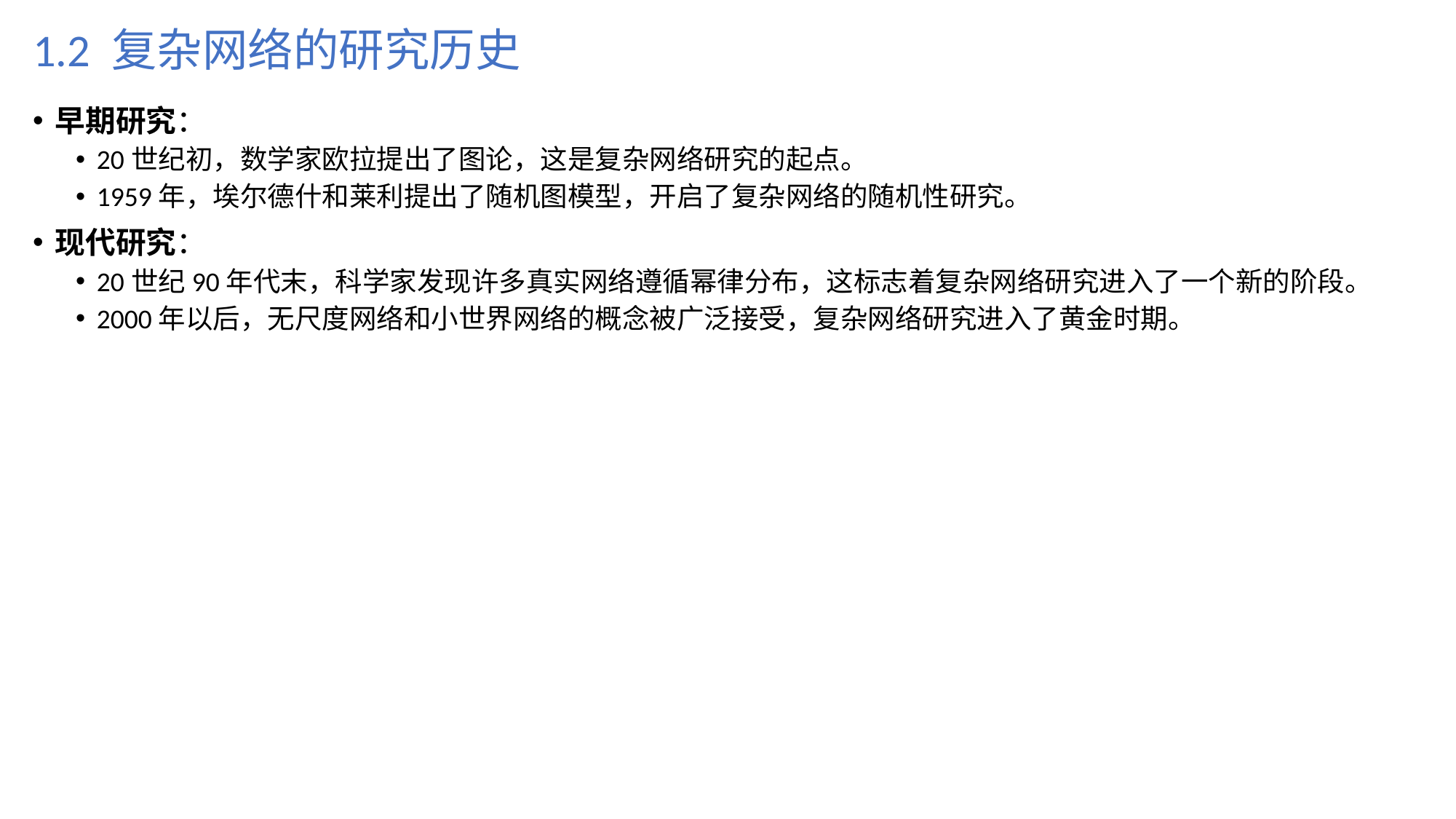

# 1.2 复杂网络的研究历史
早期研究：
20世纪初，数学家欧拉提出了图论，这是复杂网络研究的起点。
1959年，埃尔德什和莱利提出了随机图模型，开启了复杂网络的随机性研究。
现代研究：
20世纪90年代末，科学家发现许多真实网络遵循幂律分布，这标志着复杂网络研究进入了一个新的阶段。
2000年以后，无尺度网络和小世界网络的概念被广泛接受，复杂网络研究进入了黄金时期。